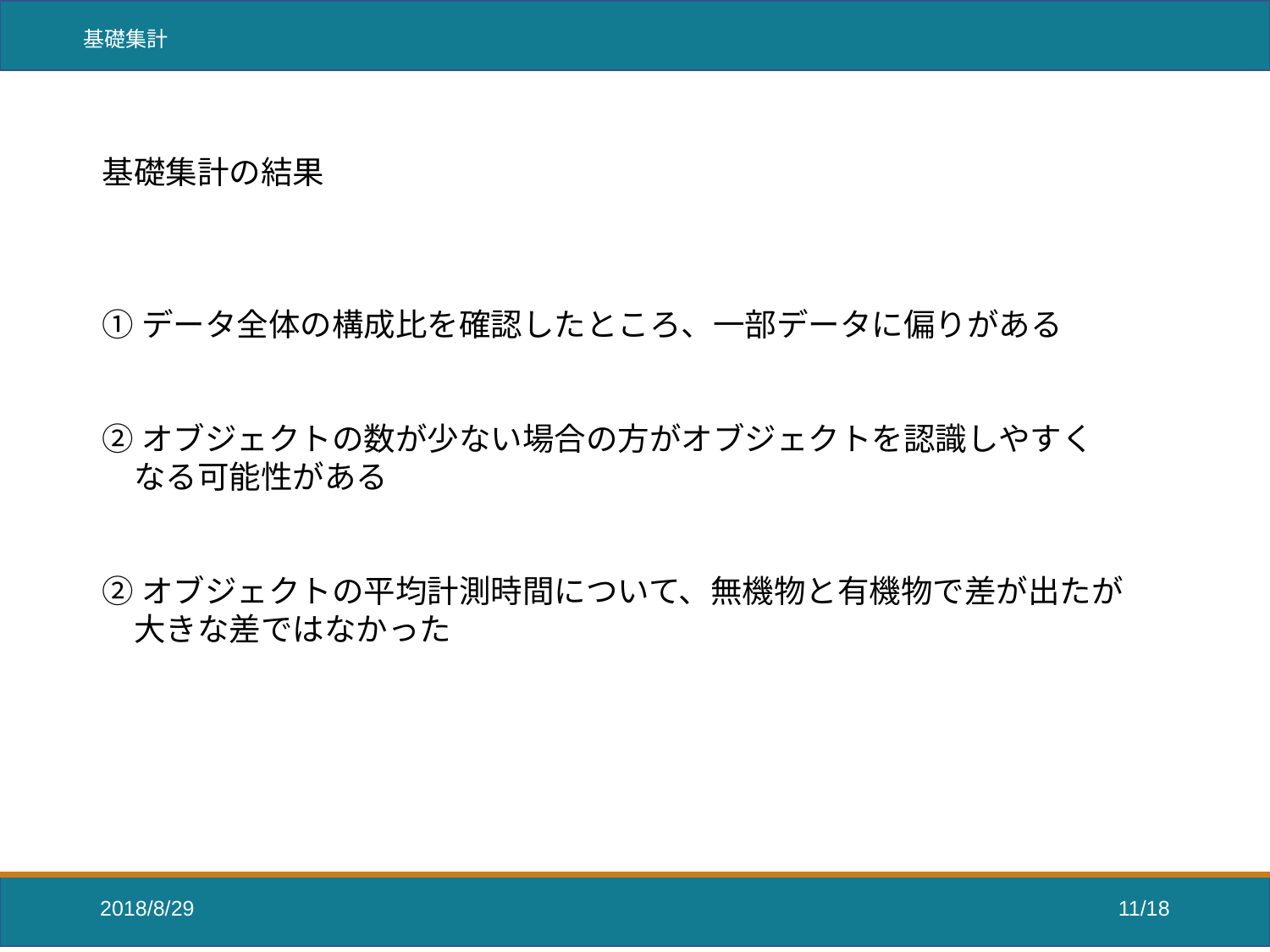

基礎集計
基礎集計の結果

①データ全体の構成比を確認したところ、一部データに偏りがある

②オブジェクトの数が少ない場合の方がオブジェクトを認識しやすく
　なる可能性がある

②オブジェクトの平均計測時間について、無機物と有機物で差が出たが
　大きな差ではなかった
2018/8/29
11/18